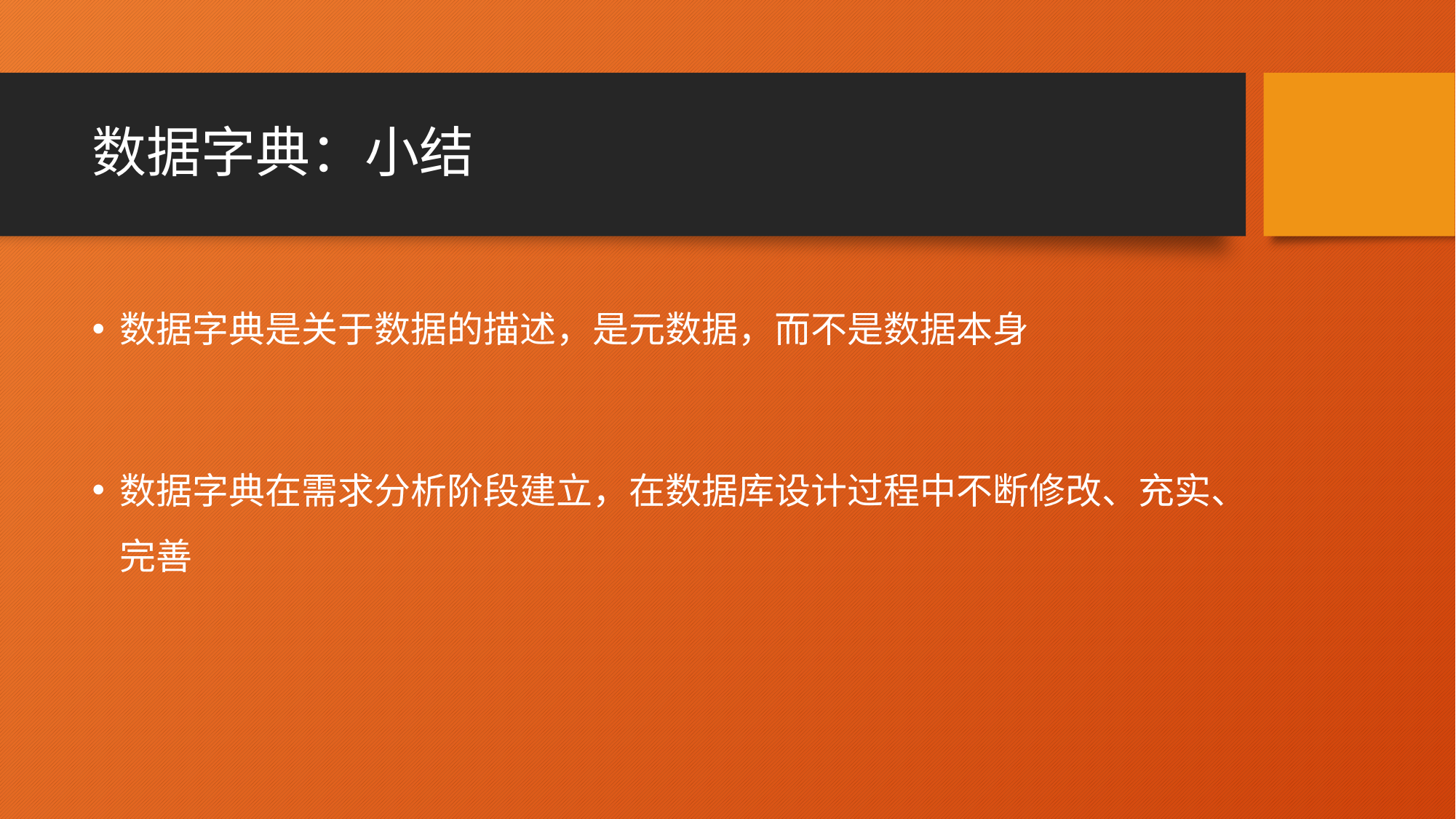

# 数据字典：小结
数据字典是关于数据的描述，是元数据，而不是数据本身

数据字典在需求分析阶段建立，在数据库设计过程中不断修改、充实、完善